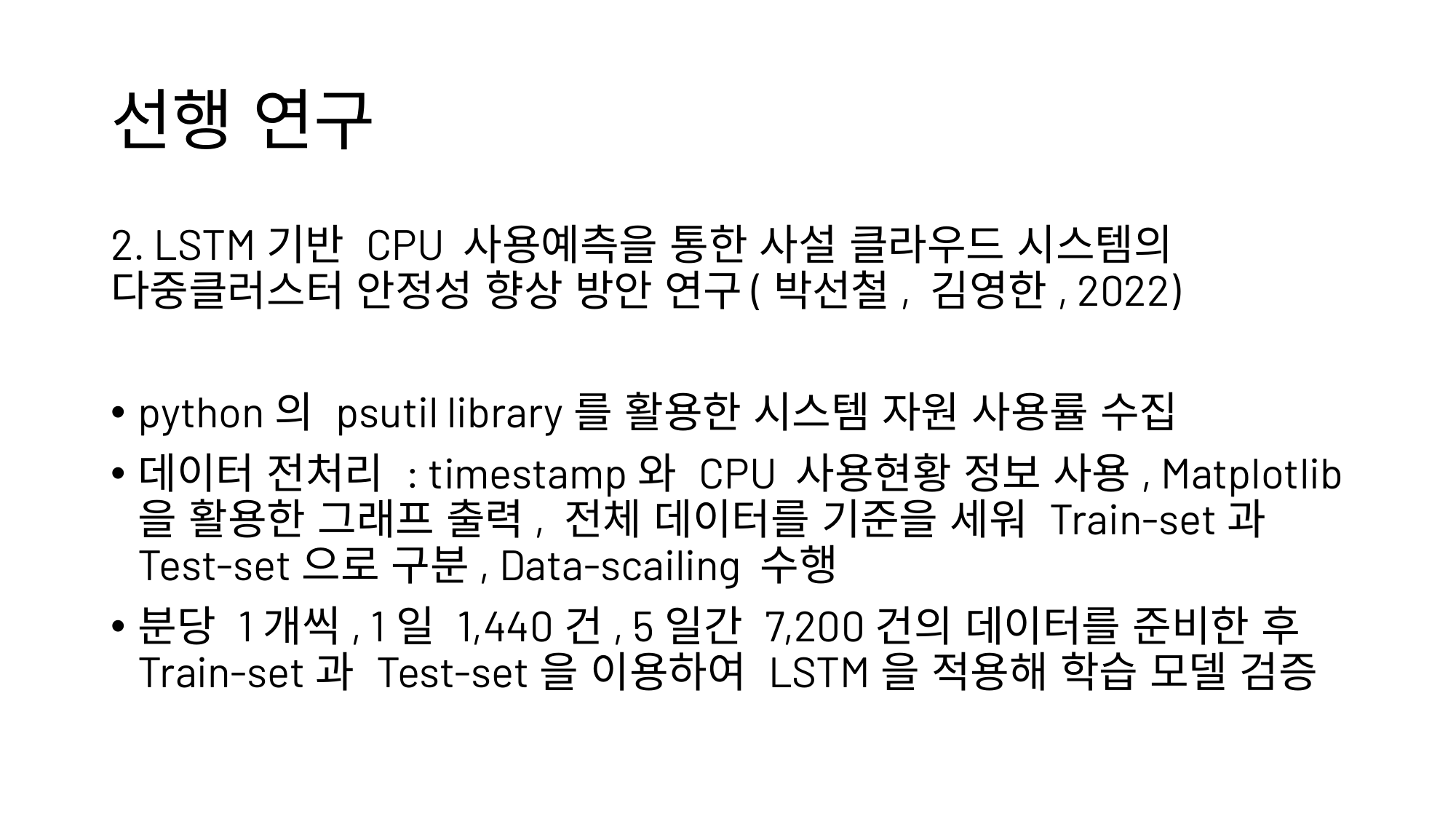

# 선행 연구
2. LSTM기반 CPU 사용예측을 통한 사설 클라우드 시스템의 다중클러스터 안정성 향상 방안 연구(박선철, 김영한, 2022)

python의 psutil library를 활용한 시스템 자원 사용률 수집
데이터 전처리 : timestamp와 CPU 사용현황 정보 사용, Matplotlib을 활용한 그래프 출력, 전체 데이터를 기준을 세워 Train-set과 Test-set으로 구분, Data-scailing 수행
분당 1개씩, 1일 1,440건, 5일간 7,200건의 데이터를 준비한 후 Train-set과 Test-set을 이용하여 LSTM을 적용해 학습 모델 검증